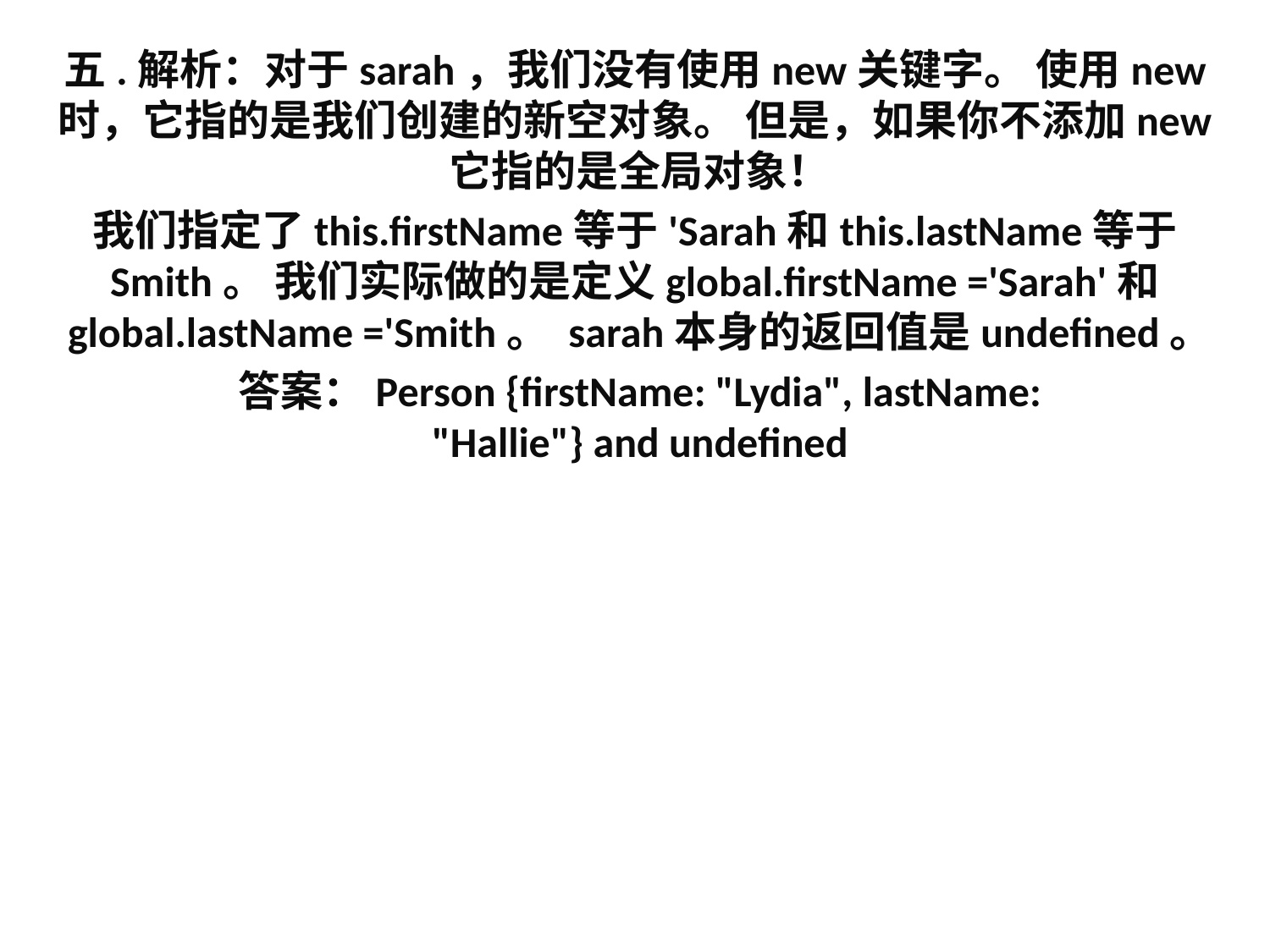

五.解析：对于sarah，我们没有使用new关键字。 使用new时，它指的是我们创建的新空对象。 但是，如果你不添加new它指的是全局对象！
我们指定了this.firstName等于'Sarah和this.lastName等于Smith。 我们实际做的是定义global.firstName ='Sarah'和global.lastName ='Smith。 sarah本身的返回值是undefined。
答案：Person {firstName: "Lydia", lastName: "Hallie"} and undefined